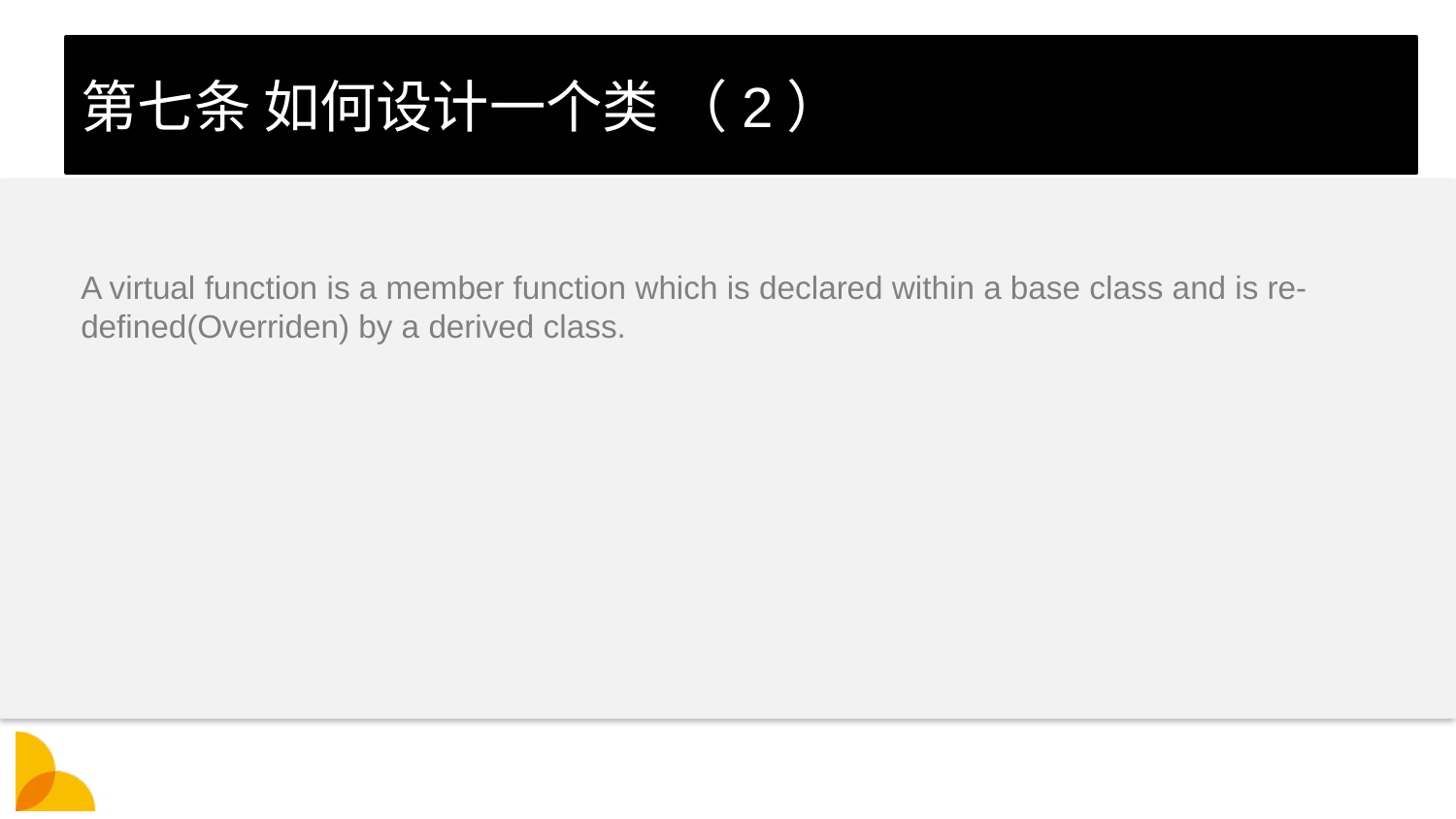

# 第七条 如何设计一个类 （2）

A virtual function is a member function which is declared within a base class and is re-defined(Overriden) by a derived class.